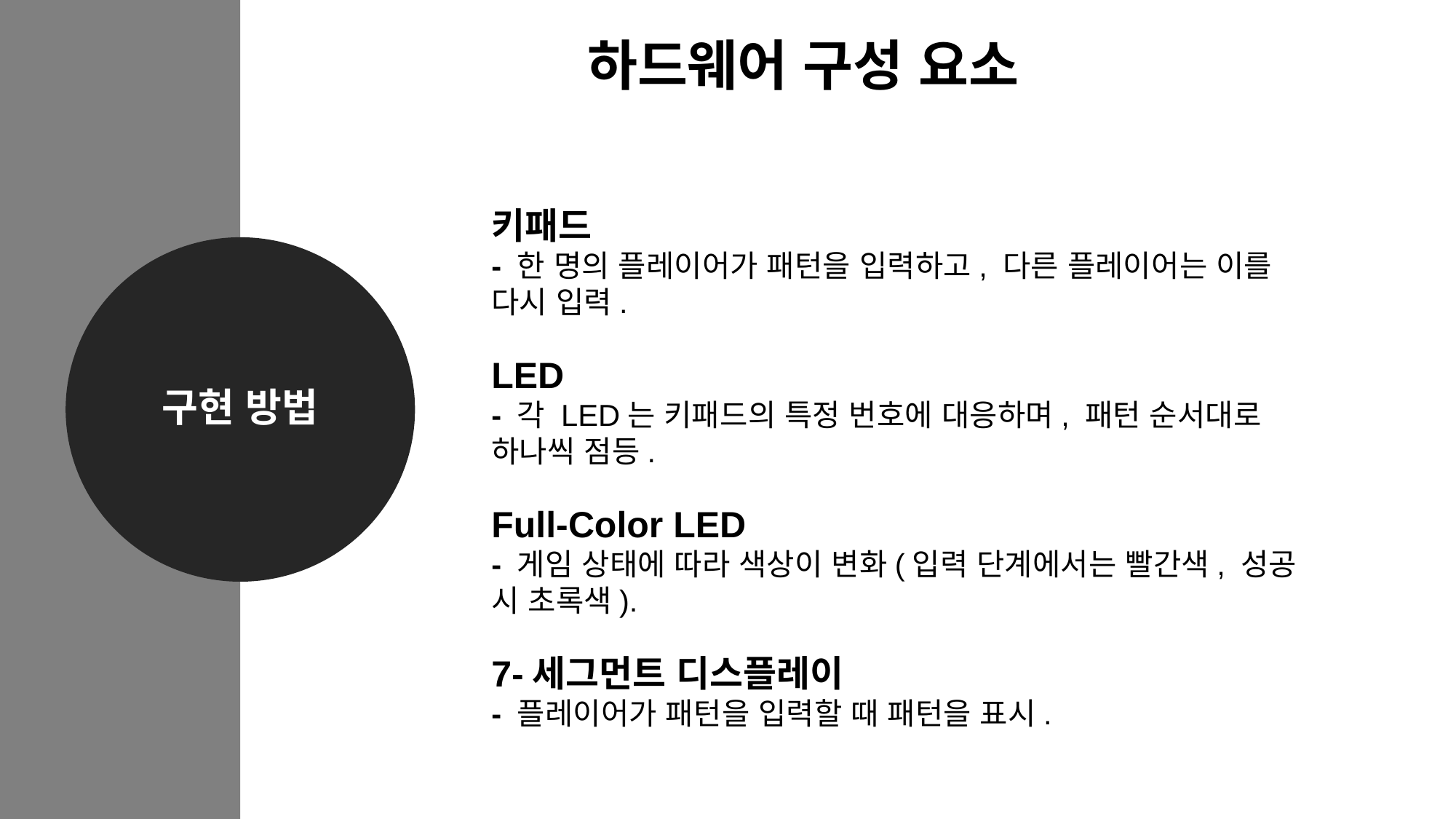

하드웨어 구성 요소
키패드
- 한 명의 플레이어가 패턴을 입력하고, 다른 플레이어는 이를 다시 입력.

LED
- 각 LED는 키패드의 특정 번호에 대응하며, 패턴 순서대로 하나씩 점등.

Full-Color LED
- 게임 상태에 따라 색상이 변화(입력 단계에서는 빨간색, 성공 시 초록색).

7-세그먼트 디스플레이
- 플레이어가 패턴을 입력할 때 패턴을 표시.
구현 방법